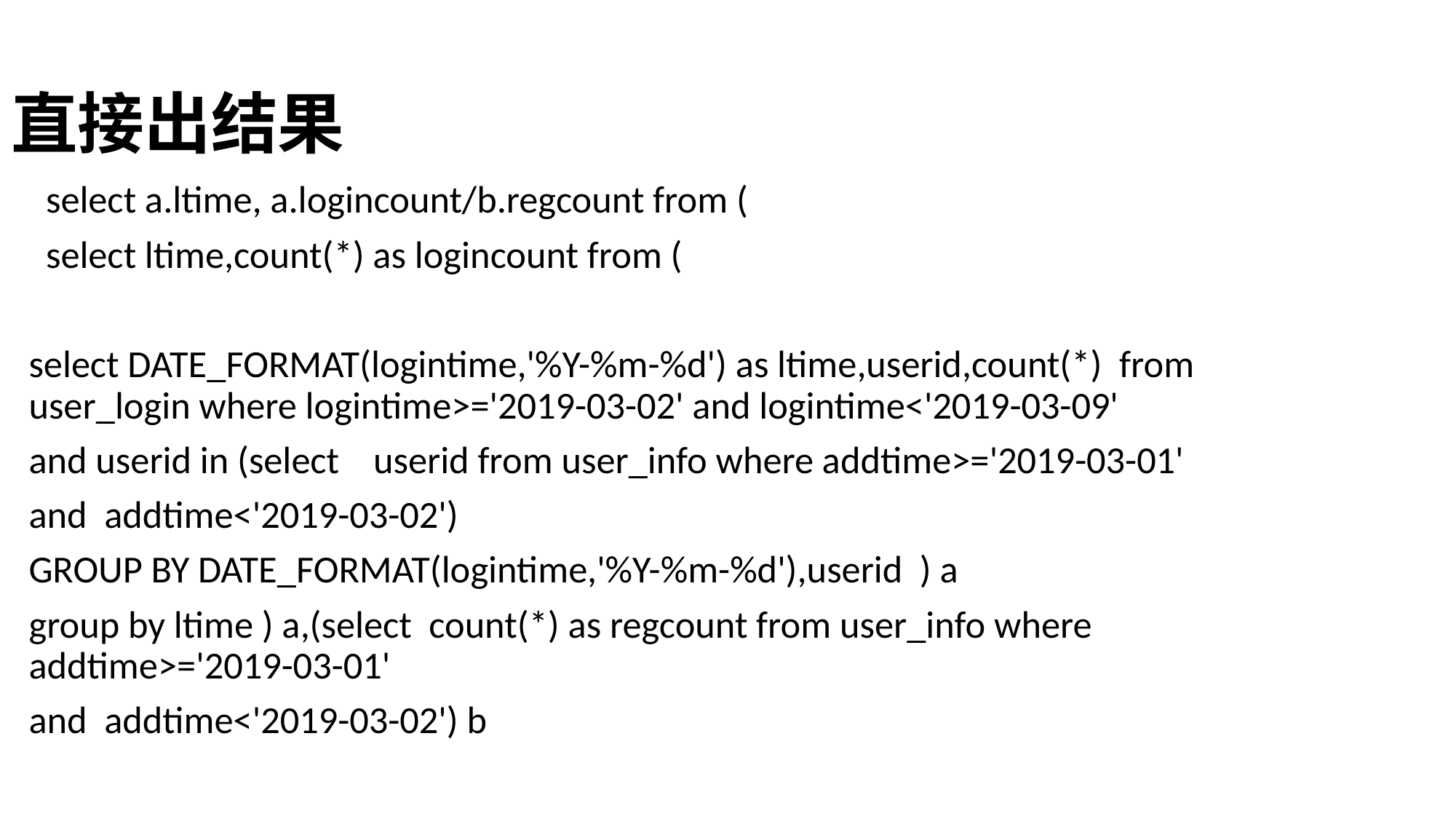

# 直接出结果
  select a.ltime, a.logincount/b.regcount from (
  select ltime,count(*) as logincount from (

select DATE_FORMAT(logintime,'%Y-%m-%d') as ltime,userid,count(*)  from user_login where logintime>='2019-03-02' and logintime<'2019-03-09'
and userid in (select    userid from user_info where addtime>='2019-03-01'
and  addtime<'2019-03-02')
GROUP BY DATE_FORMAT(logintime,'%Y-%m-%d'),userid  ) a
group by ltime ) a,(select  count(*) as regcount from user_info where addtime>='2019-03-01'
and  addtime<'2019-03-02') b